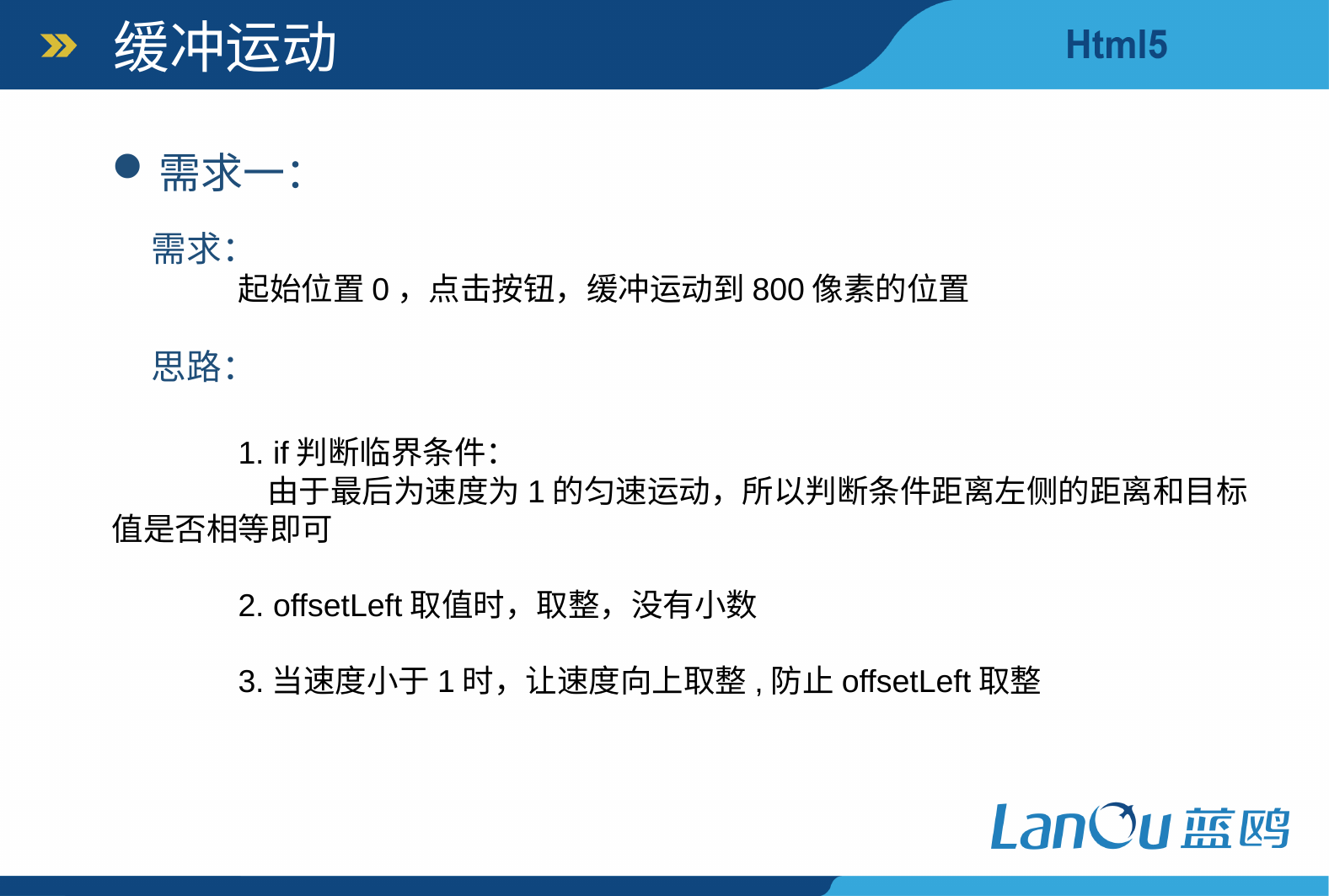

缓冲运动
需求一：

    需求：
	起始位置0，点击按钮，缓冲运动到800像素的位置

    思路：

	1. if判断临界条件：
	   由于最后为速度为1的匀速运动，所以判断条件距离左侧的距离和目标值是否相等即可

	2. offsetLeft取值时，取整，没有小数

	3.当速度小于1时，让速度向上取整,防止offsetLeft取整